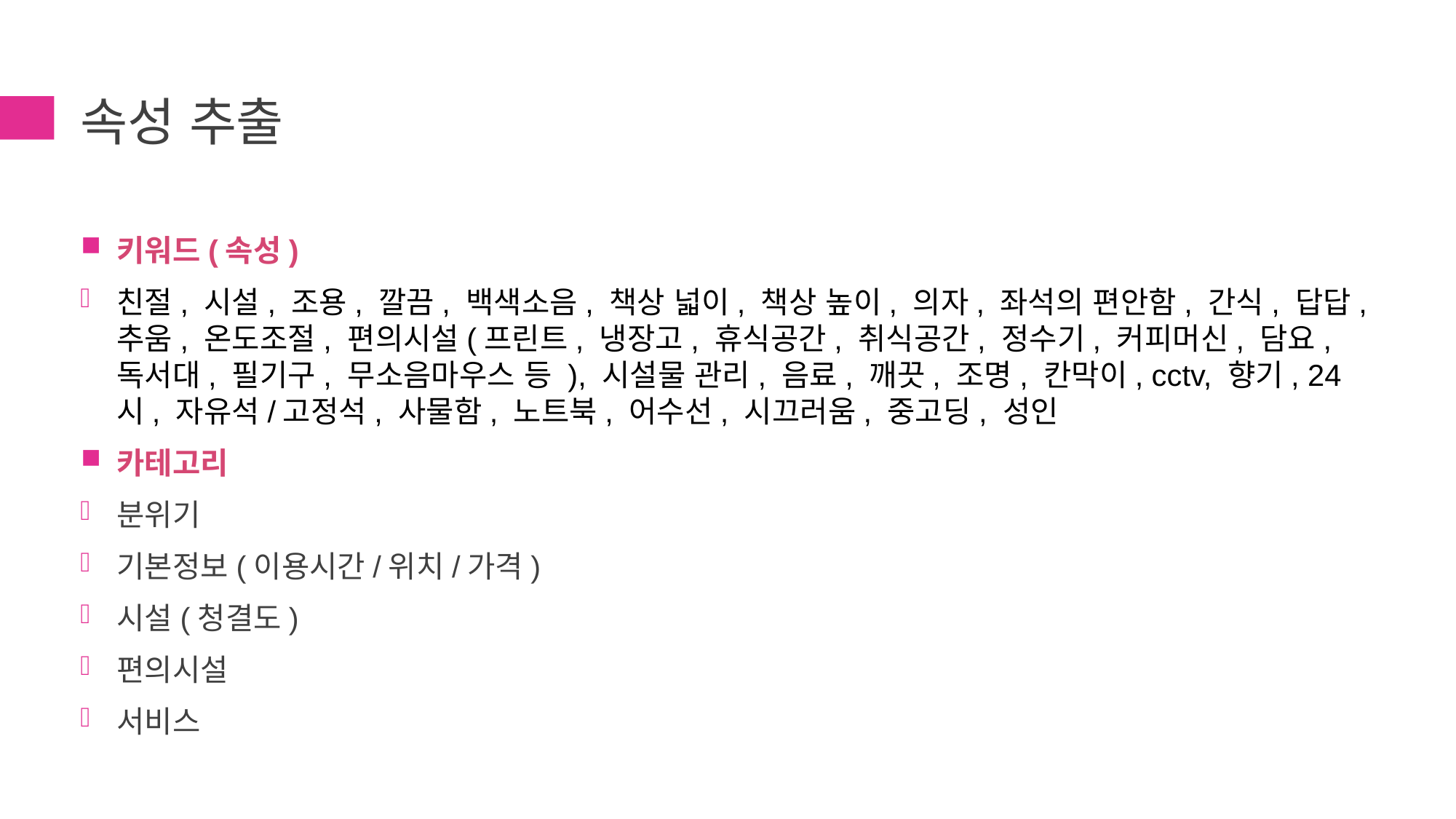

# 속성 추출
키워드(속성)
친절, 시설, 조용, 깔끔, 백색소음, 책상 넓이, 책상 높이, 의자, 좌석의 편안함, 간식, 답답, 추움, 온도조절, 편의시설(프린트, 냉장고, 휴식공간, 취식공간, 정수기, 커피머신, 담요, 독서대, 필기구, 무소음마우스 등 ), 시설물 관리, 음료, 깨끗, 조명, 칸막이, cctv, 향기, 24시, 자유석/고정석, 사물함, 노트북, 어수선, 시끄러움, 중고딩, 성인
카테고리
분위기
기본정보(이용시간/위치/가격)
시설(청결도)
편의시설
서비스